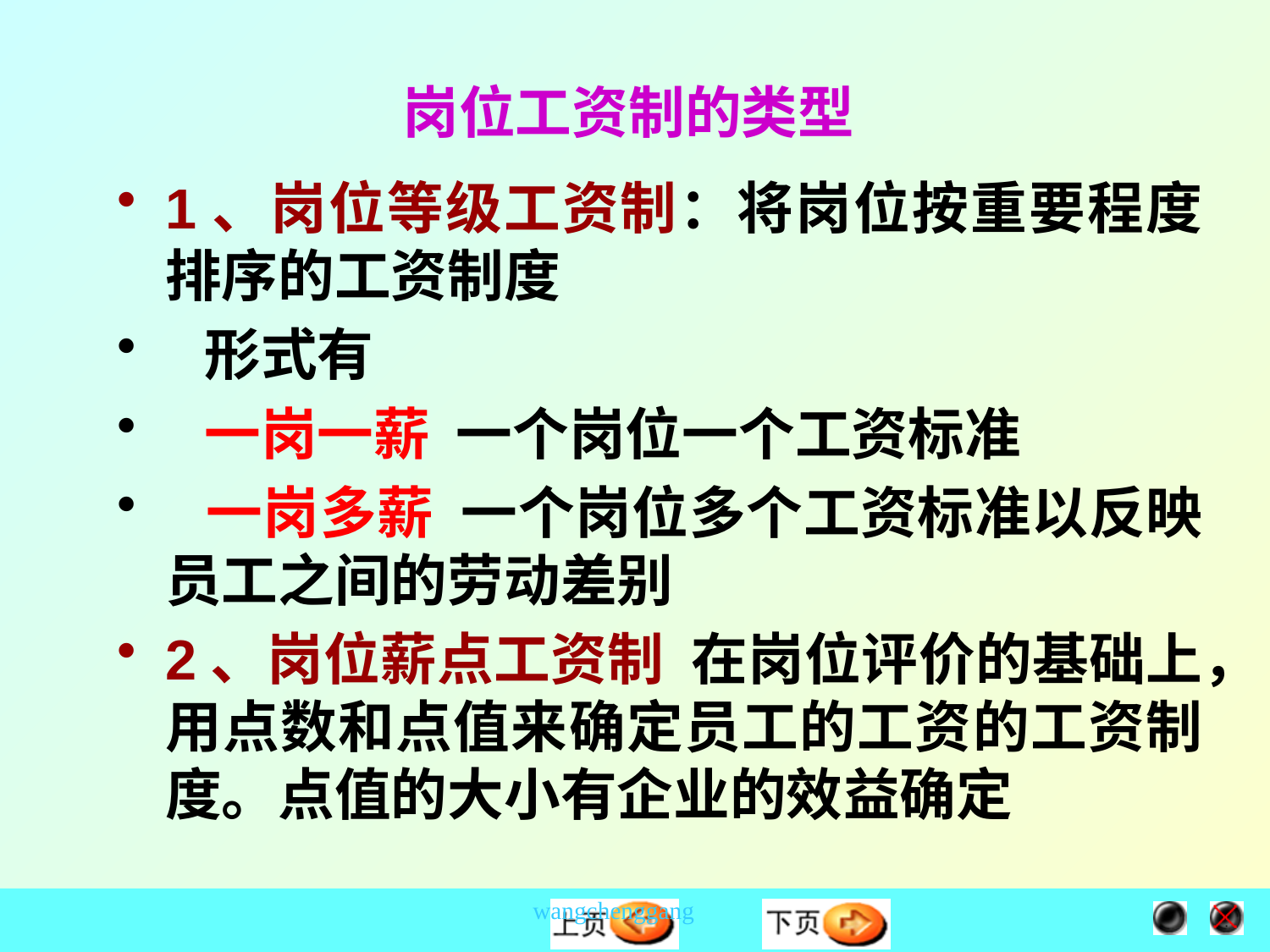

# 岗位工资制的类型
1、岗位等级工资制：将岗位按重要程度排序的工资制度
  形式有
  一岗一薪  一个岗位一个工资标准
  一岗多薪  一个岗位多个工资标准以反映员工之间的劳动差别
2、岗位薪点工资制  在岗位评价的基础上，用点数和点值来确定员工的工资的工资制度。点值的大小有企业的效益确定

wangchenggang